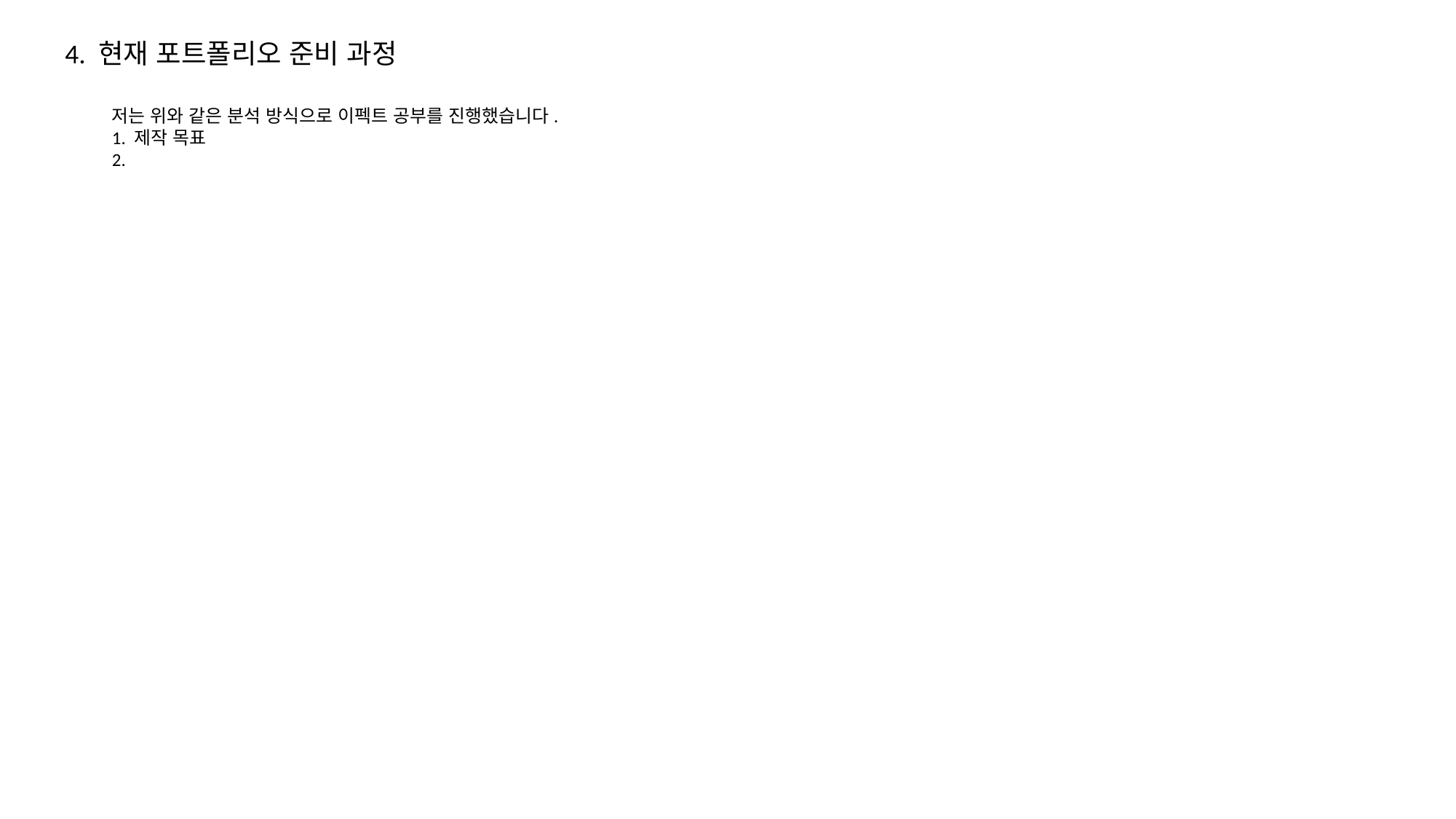

4. 현재 포트폴리오 준비 과정
저는 위와 같은 분석 방식으로 이펙트 공부를 진행했습니다.
1. 제작 목표
2.